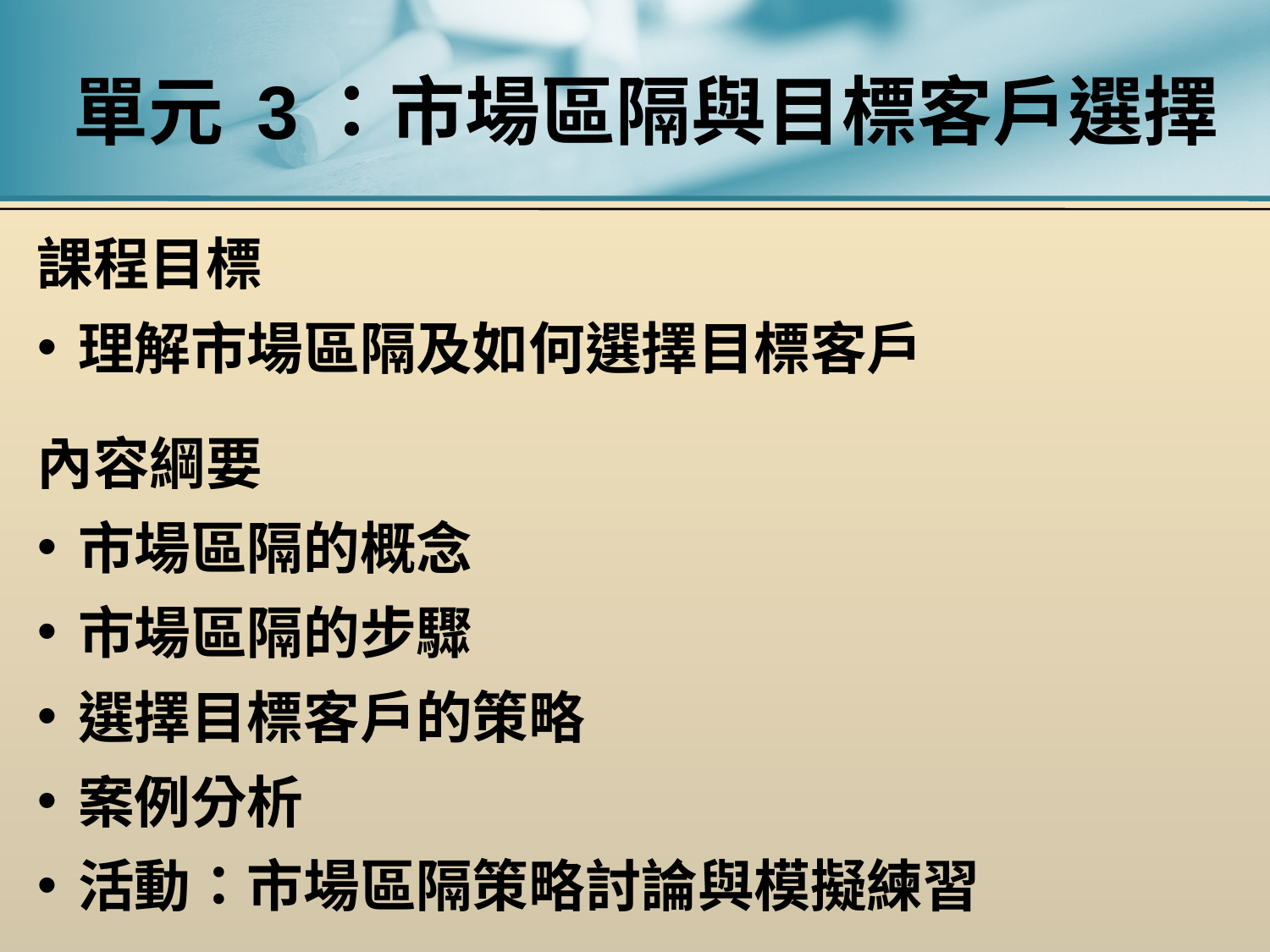

# 單元 3：市場區隔與目標客戶選擇
課程目標
理解市場區隔及如何選擇目標客戶
內容綱要
市場區隔的概念
市場區隔的步驟
選擇目標客戶的策略
案例分析
活動：市場區隔策略討論與模擬練習